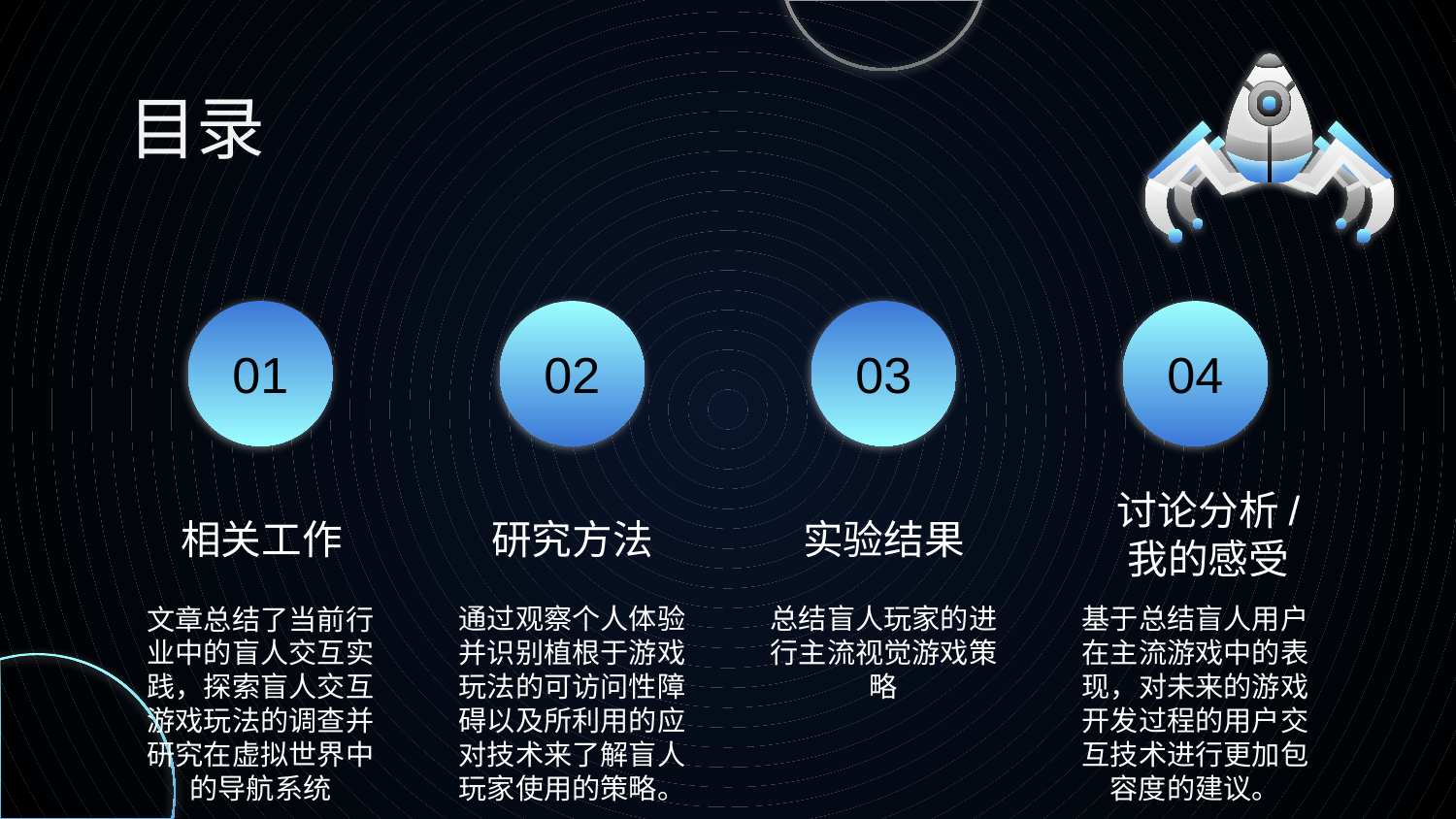

# 目录

01
02
03
04
研究方法
实验结果
相关工作
讨论分析/
我的感受
通过观察个人体验并识别植根于游戏玩法的可访问性障碍以及所利用的应对技术来了解盲人玩家使用的策略。
总结盲人玩家的进行主流视觉游戏策略
基于总结盲人用户在主流游戏中的表现，对未来的游戏开发过程的用户交互技术进行更加包容度的建议。
文章总结了当前行业中的盲人交互实践，探索盲人交互游戏玩法的调查并研究在虚拟世界中的导航系统